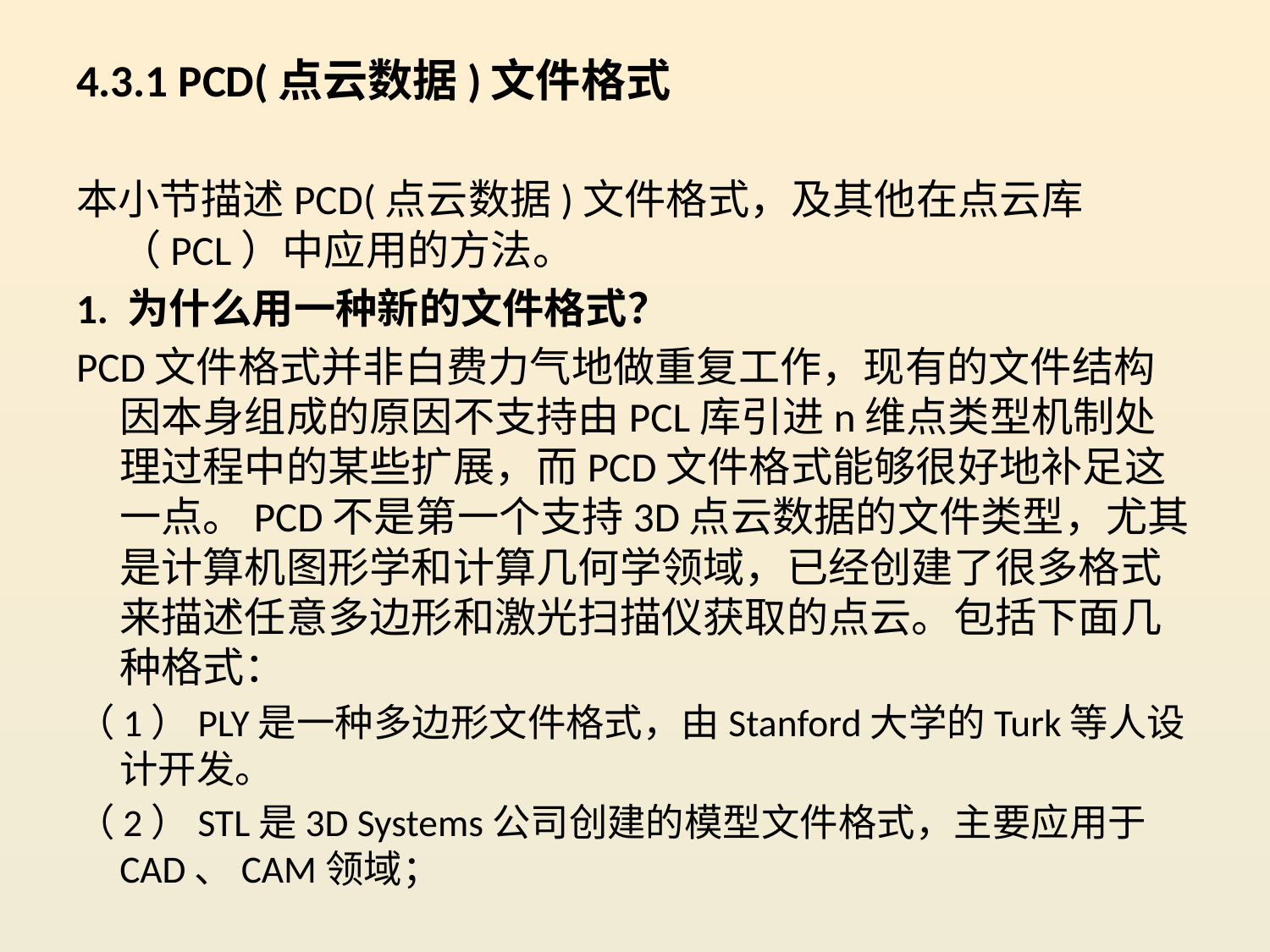

4.3.1 PCD(点云数据)文件格式

本小节描述PCD(点云数据)文件格式，及其他在点云库（PCL）中应用的方法。
1. 为什么用一种新的文件格式？
PCD文件格式并非白费力气地做重复工作，现有的文件结构因本身组成的原因不支持由PCL库引进n维点类型机制处理过程中的某些扩展，而PCD文件格式能够很好地补足这一点。PCD不是第一个支持3D点云数据的文件类型，尤其是计算机图形学和计算几何学领域，已经创建了很多格式来描述任意多边形和激光扫描仪获取的点云。包括下面几种格式：
（1）PLY是一种多边形文件格式，由Stanford大学的Turk等人设计开发。
（2）STL是3D Systems公司创建的模型文件格式，主要应用于CAD、CAM领域；